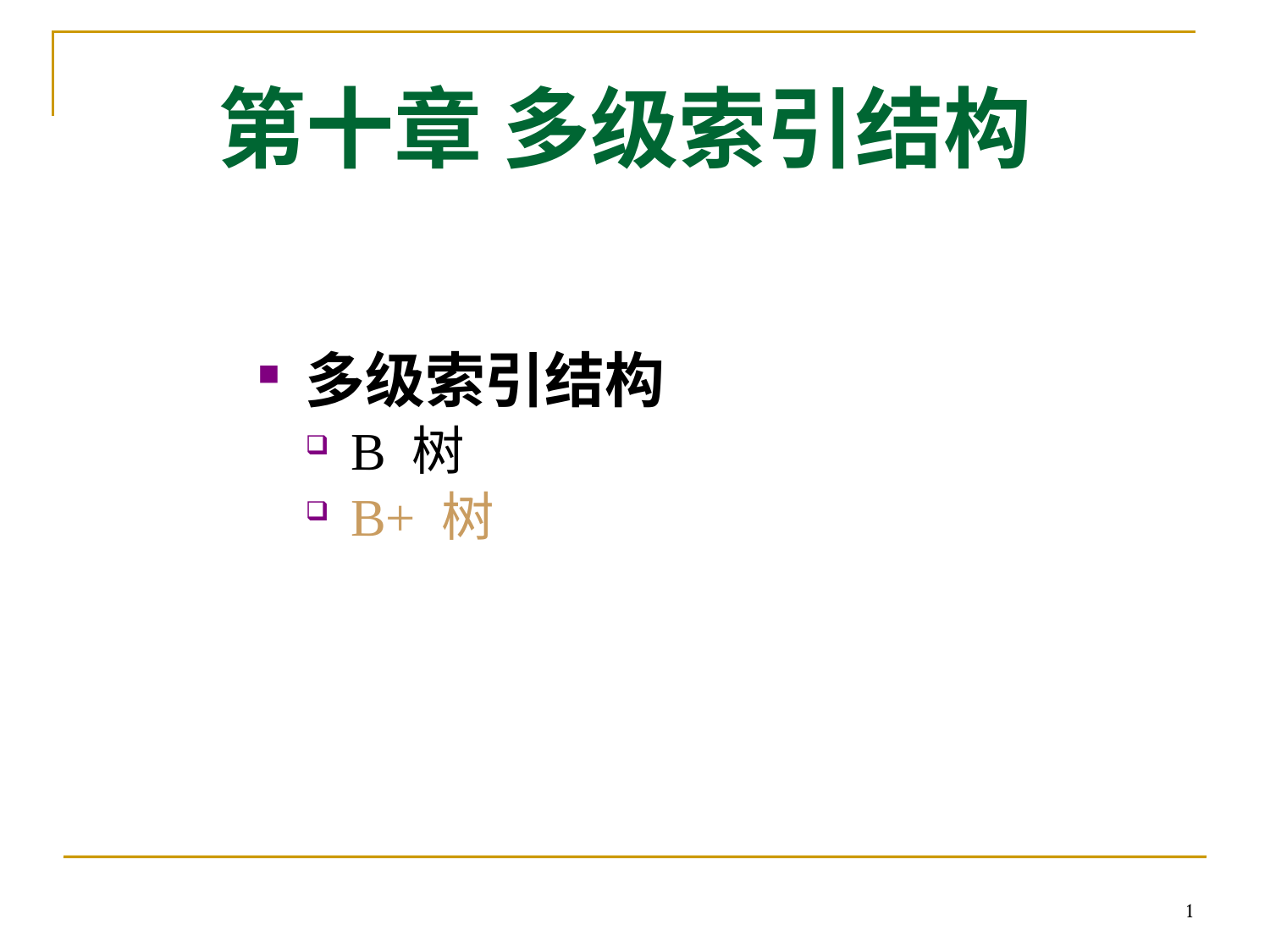

# 第十章 多级索引结构
多级索引结构
B 树
B+ 树

1